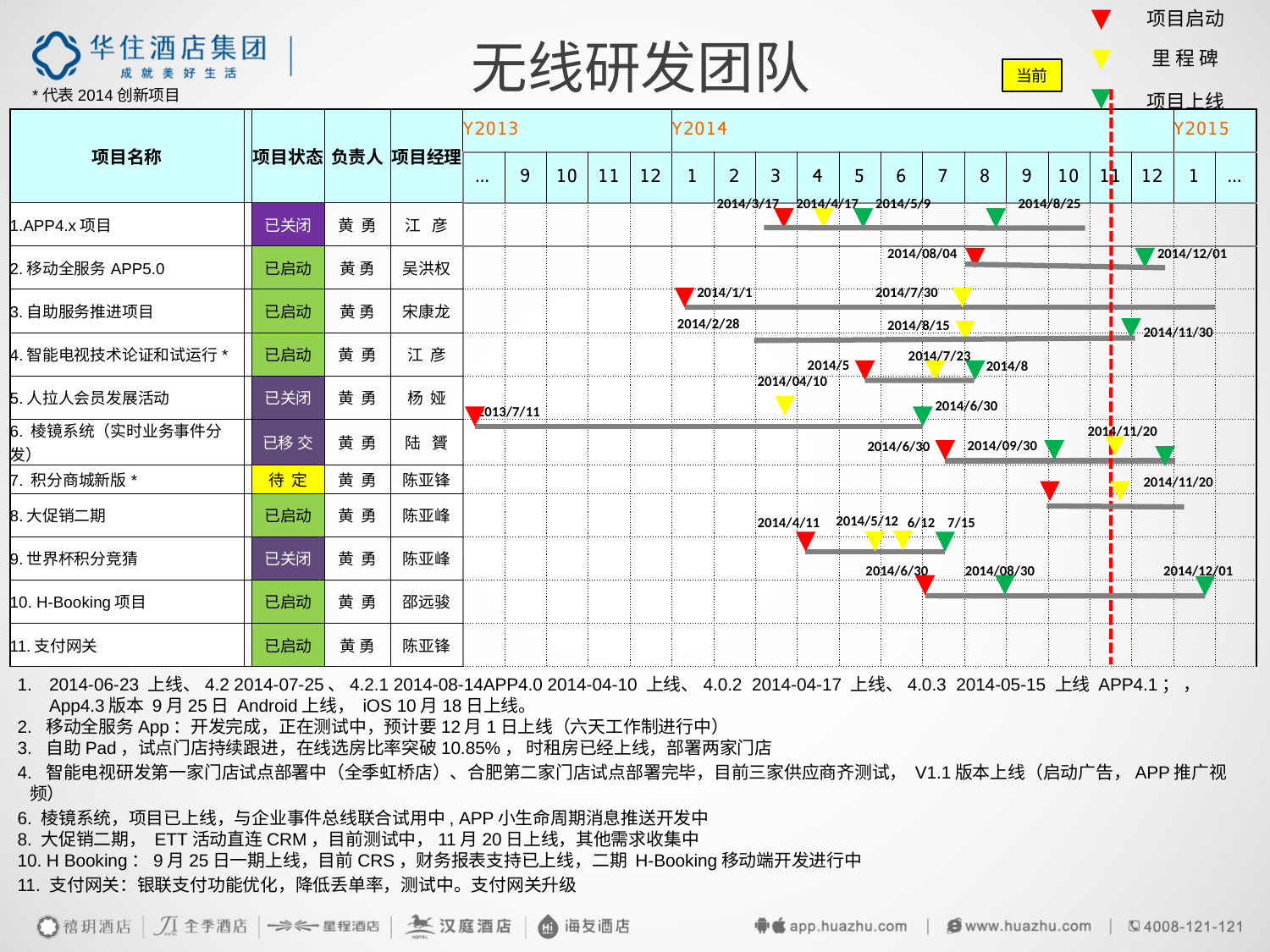

项目启动

里 程 碑

项目上线

无线研发团队
当前
*代表2014创新项目

| 项目名称 |  | 项目状态 | 负责人 | 项目经理 | Y2013 |  |  |  |  | Y2014 |  |  |  |  |  |  |  |  |  |  |  | Y2015 |  |
| --- | --- | --- | --- | --- | --- | --- | --- | --- | --- | --- | --- | --- | --- | --- | --- | --- | --- | --- | --- | --- | --- | --- | --- |
|  |  |  |  |  | … | 9 | 10 | 11 | 12 | 1 | 2 | 3 | 4 | 5 | 6 | 7 | 8 | 9 | 10 | 11 | 12 | 1 | … |
| 1.APP4.x项目 |  | 已关闭 | 黄 勇 | 江 彦 |  |  |  |  |  |  |  |  |  |  |  |  |  |  |  |  |  |  |  |
| 2.移动全服务APP5.0 |  | 已启动 | 黄 勇 | 吴洪权 |  |  |  |  |  |  |  |  |  |  |  |  |  |  |  |  |  |  |  |
| 3.自助服务推进项目 |  | 已启动 | 黄 勇 | 宋康龙 |  |  |  |  |  |  |  |  |  |  |  |  |  |  |  |  |  |  |  |
| 4.智能电视技术论证和试运行\* |  | 已启动 | 黄 勇 | 江 彦 |  |  |  |  |  |  |  |  |  |  |  |  |  |  |  |  |  |  |  |
| 5.人拉人会员发展活动 |  | 已关闭 | 黄 勇 | 杨 娅 |  |  |  |  |  |  |  |  |  |  |  |  |  |  |  |  |  |  |  |
| 6. 棱镜系统（实时业务事件分发） |  | 已移 交 | 黄 勇 | 陆 贇 |  |  |  |  |  |  |  |  |  |  |  |  |  |  |  |  |  |  |  |
| 7. 积分商城新版\* |  | 待 定 | 黄 勇 | 陈亚锋 |  |  |  |  |  |  |  |  |  |  |  |  |  |  |  |  |  |  |  |
| 8.大促销二期 |  | 已启动 | 黄 勇 | 陈亚峰 |  |  |  |  |  |  |  |  |  |  |  |  |  |  |  |  |  |  |  |
| 9.世界杯积分竞猜 |  | 已关闭 | 黄 勇 | 陈亚峰 |  |  |  |  |  |  |  |  |  |  |  |  |  |  |  |  |  |  |  |
| 10. H-Booking项目 |  | 已启动 | 黄 勇 | 邵远骏 |  |  |  |  |  |  |  |  |  |  |  |  |  |  |  |  |  |  |  |
| 11.支付网关 |  | 已启动 | 黄 勇 | 陈亚锋 |  |  |  |  |  |  |  |  |  |  |  |  |  |  |  |  |  |  |  |
2014/3/17
2014/4/17
2014/5/9
2014/8/25

2014/08/04
2014/12/01

2014/1/1
2014/7/30

2014/2/28
2014/8/15
2014/11/30

2014/7/23
2014/5
2014/8

2014/04/10
2014/6/30

2013/7/11

2014/11/20
2014/09/30
2014/6/30

2014/11/20

2014/5/12
2014/4/11
6/12
7/15

2014/6/30
2014/08/30
2014/12/01

2014-06-23 上线、4.2 2014-07-25、4.2.1 2014-08-14APP4.0 2014-04-10 上线、4.0.2  2014-04-17 上线、4.0.3  2014-05-15 上线 APP4.1； ，  App4.3版本 9月25日 Android上线， iOS 10月18日上线。
2.  移动全服务App：开发完成，正在测试中，预计要12月1日上线（六天工作制进行中）
3.  自助Pad，试点门店持续跟进，在线选房比率突破10.85%， 时租房已经上线，部署两家门店
4.  智能电视研发第一家门店试点部署中（全季虹桥店）、合肥第二家门店试点部署完毕，目前三家供应商齐测试， V1.1版本上线（启动广告，APP推广视频）
6. 棱镜系统，项目已上线，与企业事件总线联合试用中, APP小生命周期消息推送开发中
8. 大促销二期， ETT活动直连CRM，目前测试中，11月20日上线，其他需求收集中
10. H Booking：9月25日一期上线，目前CRS，财务报表支持已上线，二期 H-Booking移动端开发进行中
11. 支付网关：银联支付功能优化，降低丢单率，测试中。支付网关升级